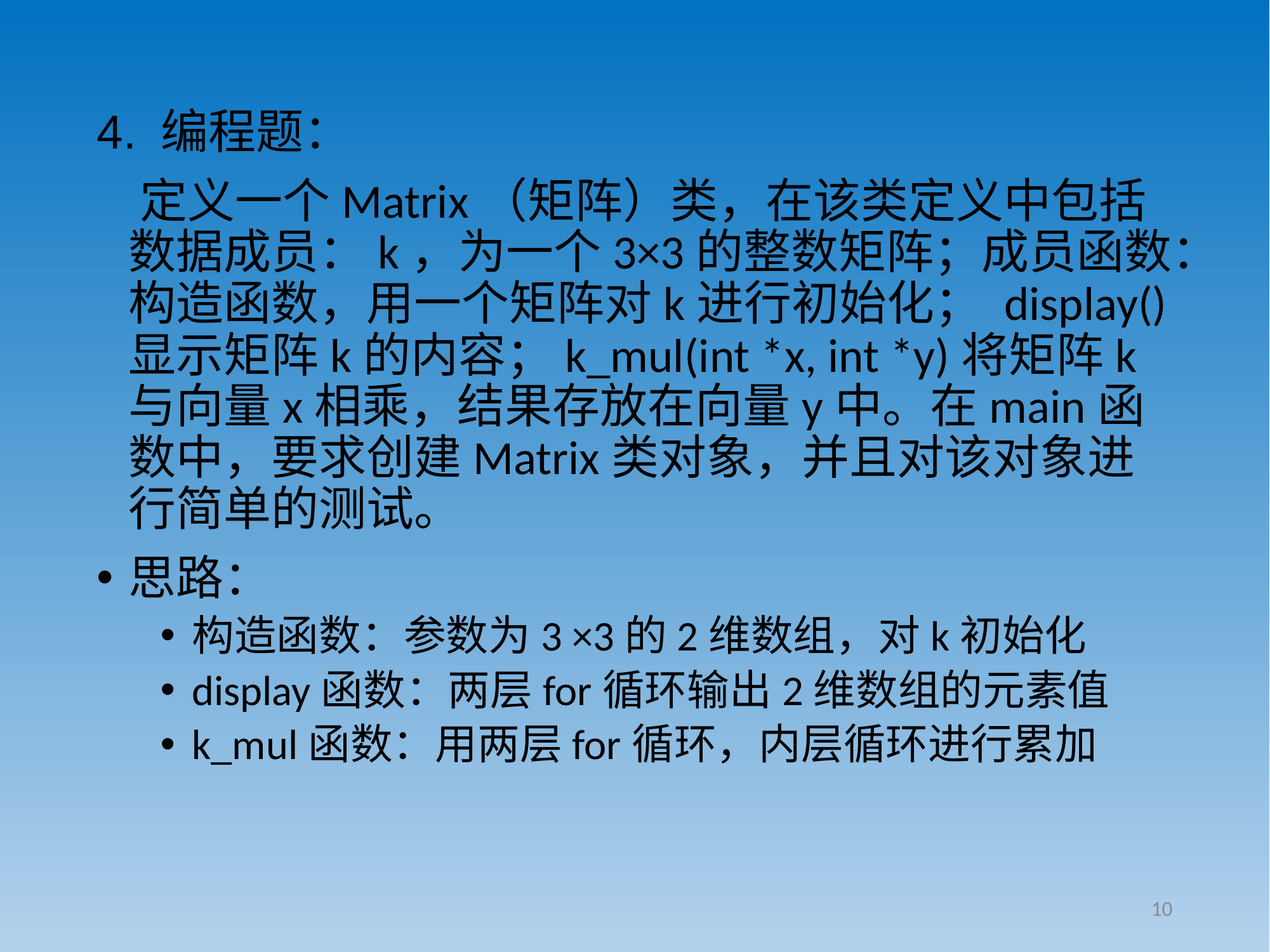

4. 编程题：
   定义一个Matrix（矩阵）类，在该类定义中包括数据成员：k，为一个3×3的整数矩阵；成员函数：构造函数，用一个矩阵对k进行初始化； display() 显示矩阵k的内容；k_mul(int *x, int *y)将矩阵k与向量x相乘，结果存放在向量y中。在main函数中，要求创建Matrix类对象，并且对该对象进行简单的测试。
思路：
构造函数：参数为3 ×3的2维数组，对k初始化
display函数：两层for循环输出2维数组的元素值
k_mul函数：用两层for循环，内层循环进行累加
10